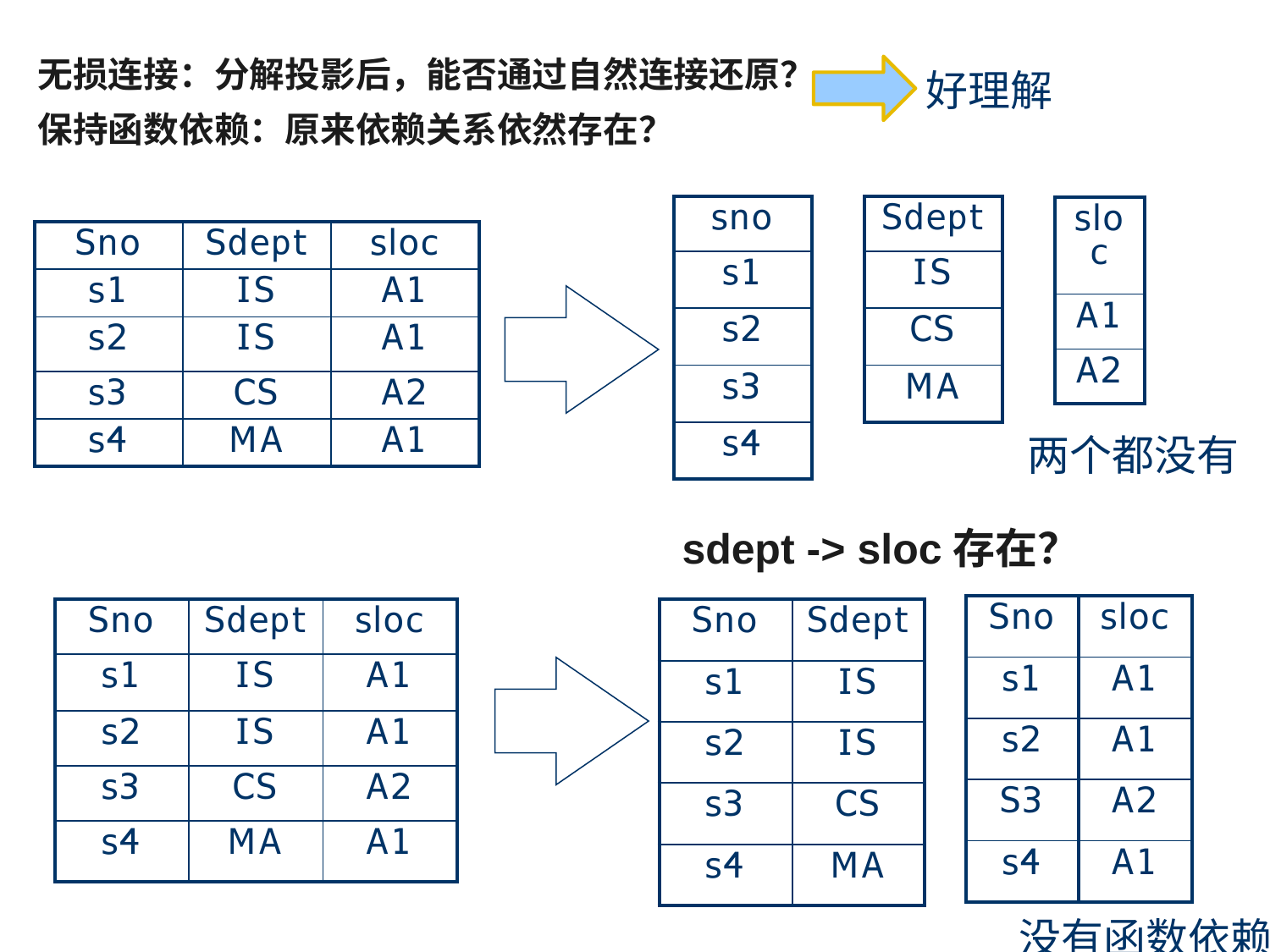

# 无损连接：分解投影后，能否通过自然连接还原？ 保持函数依赖：原来依赖关系依然存在？

好理解

| sno |
| --- |
| s1 |
| s2 |
| s3 |
| s4 |
| Sdept |
| --- |
| IS |
| CS |
| MA |
| sloc |
| --- |
| A1 |
| A2 |
| Sno | Sdept | sloc |
| --- | --- | --- |
| s1 | IS | A1 |
| s2 | IS | A1 |
| s3 | CS | A2 |
| s4 | MA | A1 |

两个都没有
sdept -> sloc存在？
| Sno | sloc |
| --- | --- |
| s1 | A1 |
| s2 | A1 |
| S3 | A2 |
| s4 | A1 |
| Sno | Sdept | sloc |
| --- | --- | --- |
| s1 | IS | A1 |
| s2 | IS | A1 |
| s3 | CS | A2 |
| s4 | MA | A1 |
| Sno | Sdept |
| --- | --- |
| s1 | IS |
| s2 | IS |
| s3 | CS |
| s4 | MA |

没有函数依赖